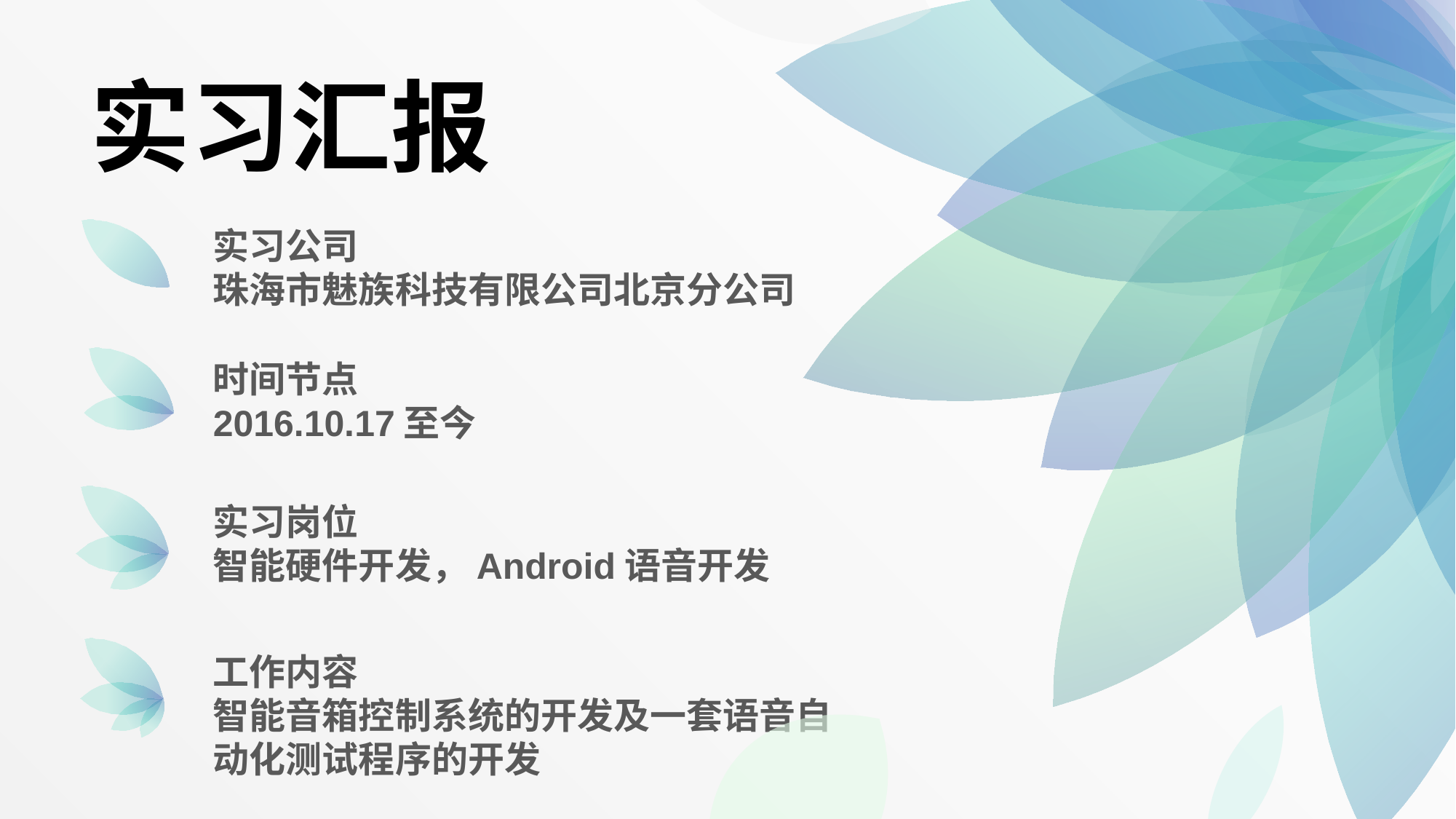

实习汇报

实习公司
珠海市魅族科技有限公司北京分公司
时间节点
2016.10.17至今

实习岗位
智能硬件开发，Android语音开发

工作内容
智能音箱控制系统的开发及一套语音自动化测试程序的开发